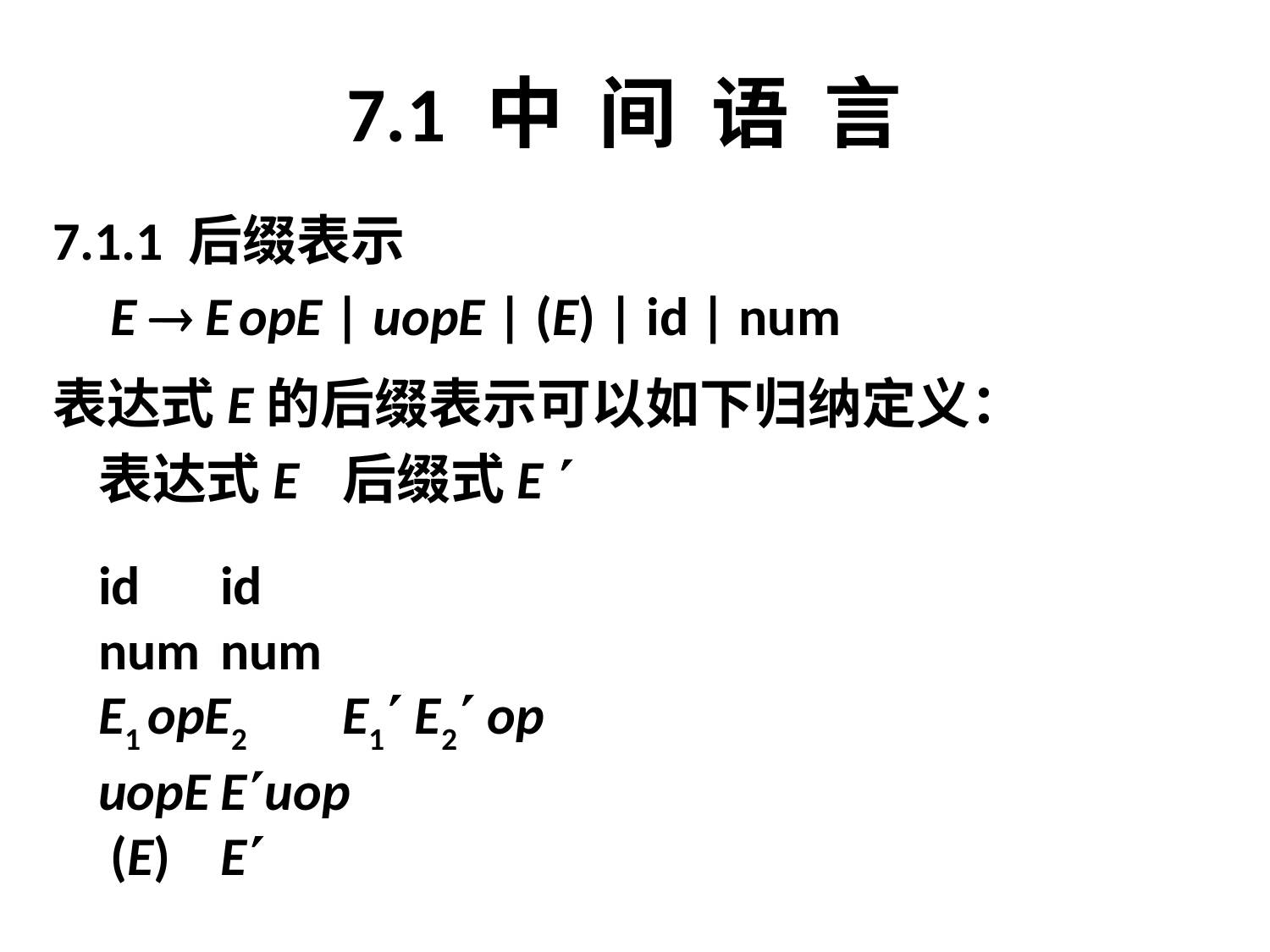

# 7.1 中  间  语  言
7.1.1 后缀表示
	 E → E opE | uopE | (E) | id | num
表达式E的后缀表示可以如下归纳定义：
	表达式E			后缀式E ′
	id 					id
	num				num
	E1 opE2				E1′ E2′ op
	uopE				E′uop
	 (E)				E′